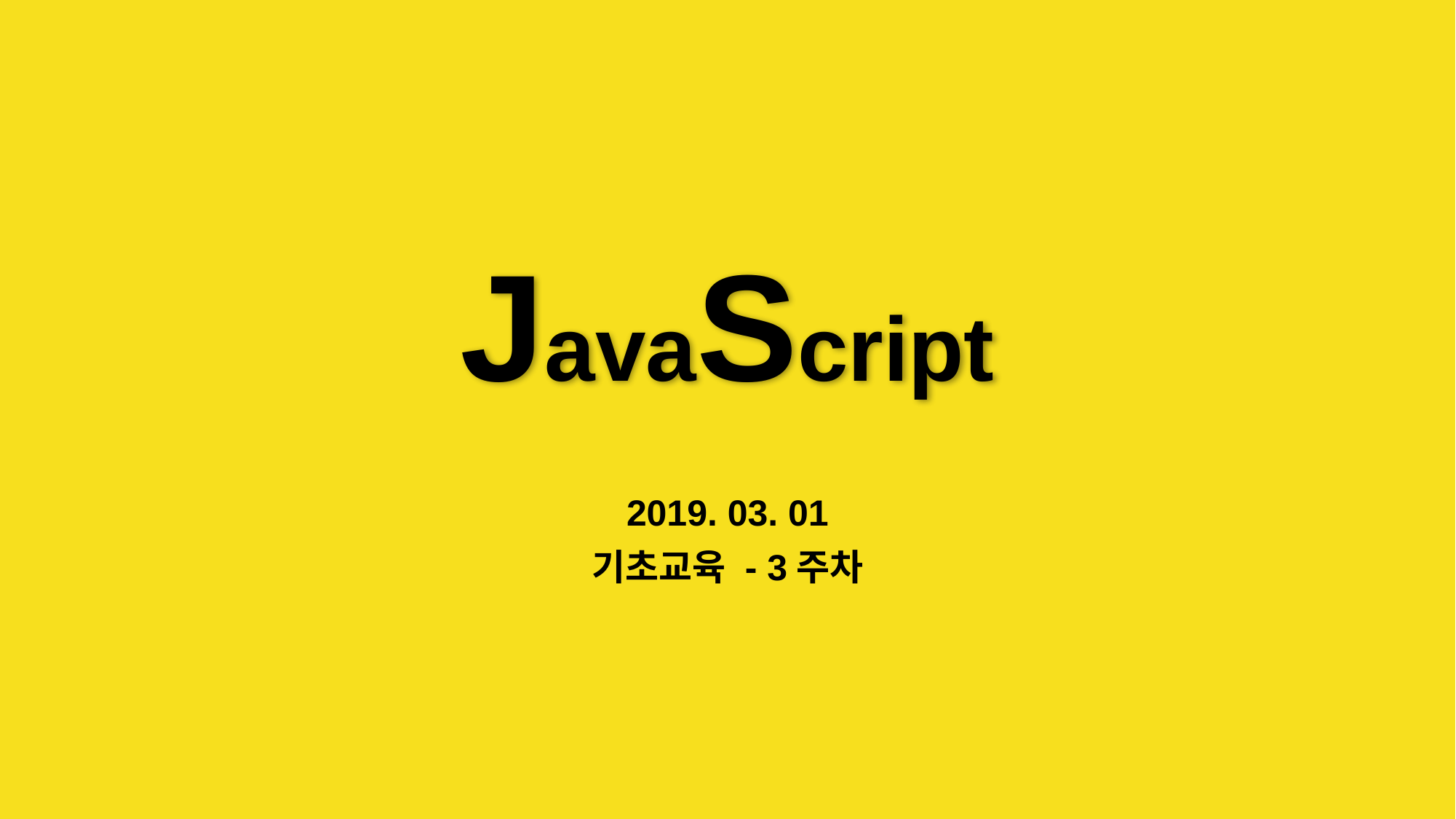

# JavaScript

2019. 03. 01
기초교육 - 3주차